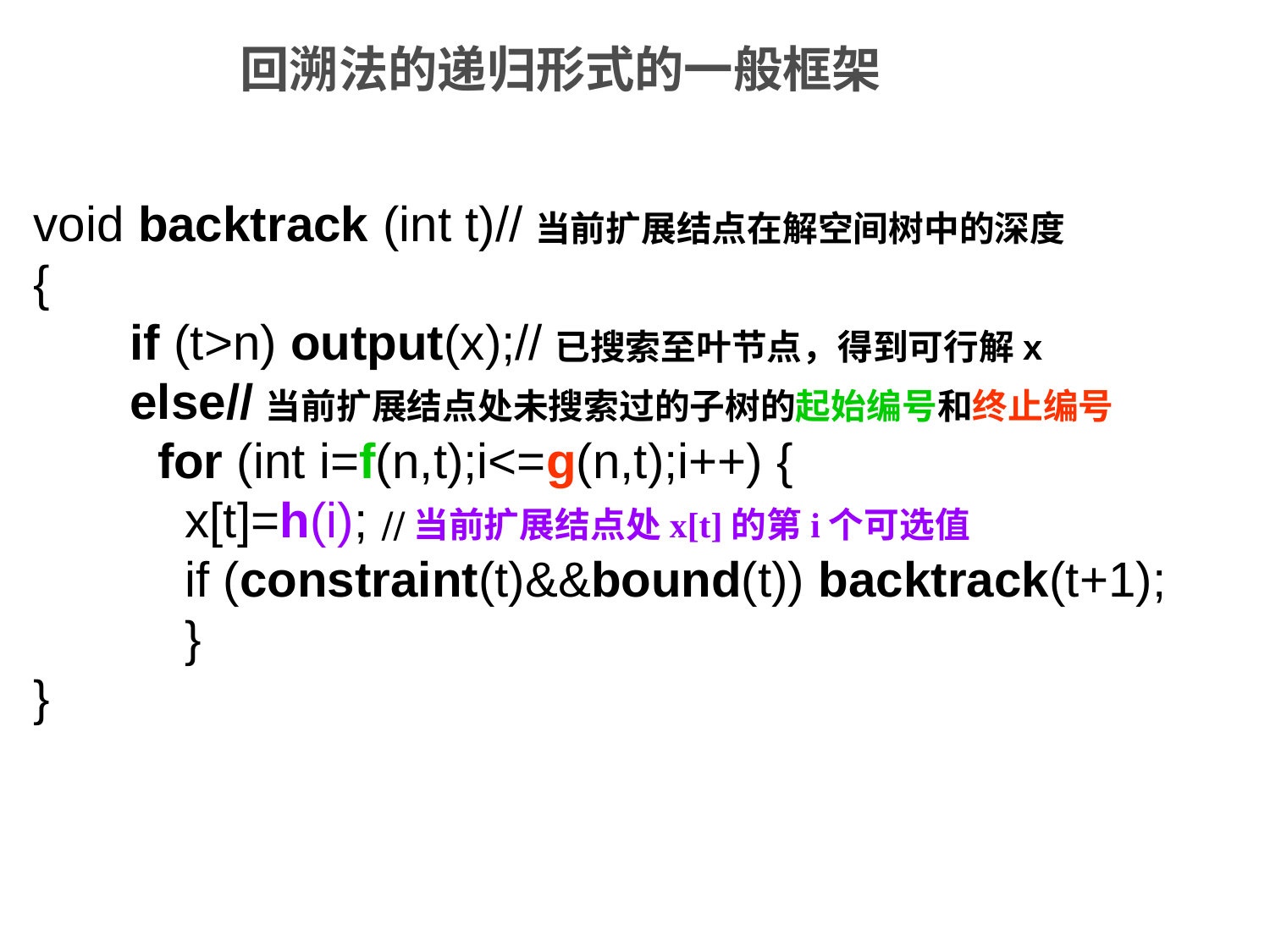

# 回溯法的递归形式的一般框架
void backtrack (int t)//当前扩展结点在解空间树中的深度
{
       if (t>n) output(x);//已搜索至叶节点，得到可行解x
       else//当前扩展结点处未搜索过的子树的起始编号和终止编号
         for (int i=f(n,t);i<=g(n,t);i++) {
           x[t]=h(i); //当前扩展结点处x[t]的第i个可选值
           if (constraint(t)&&bound(t)) backtrack(t+1);
           }
}